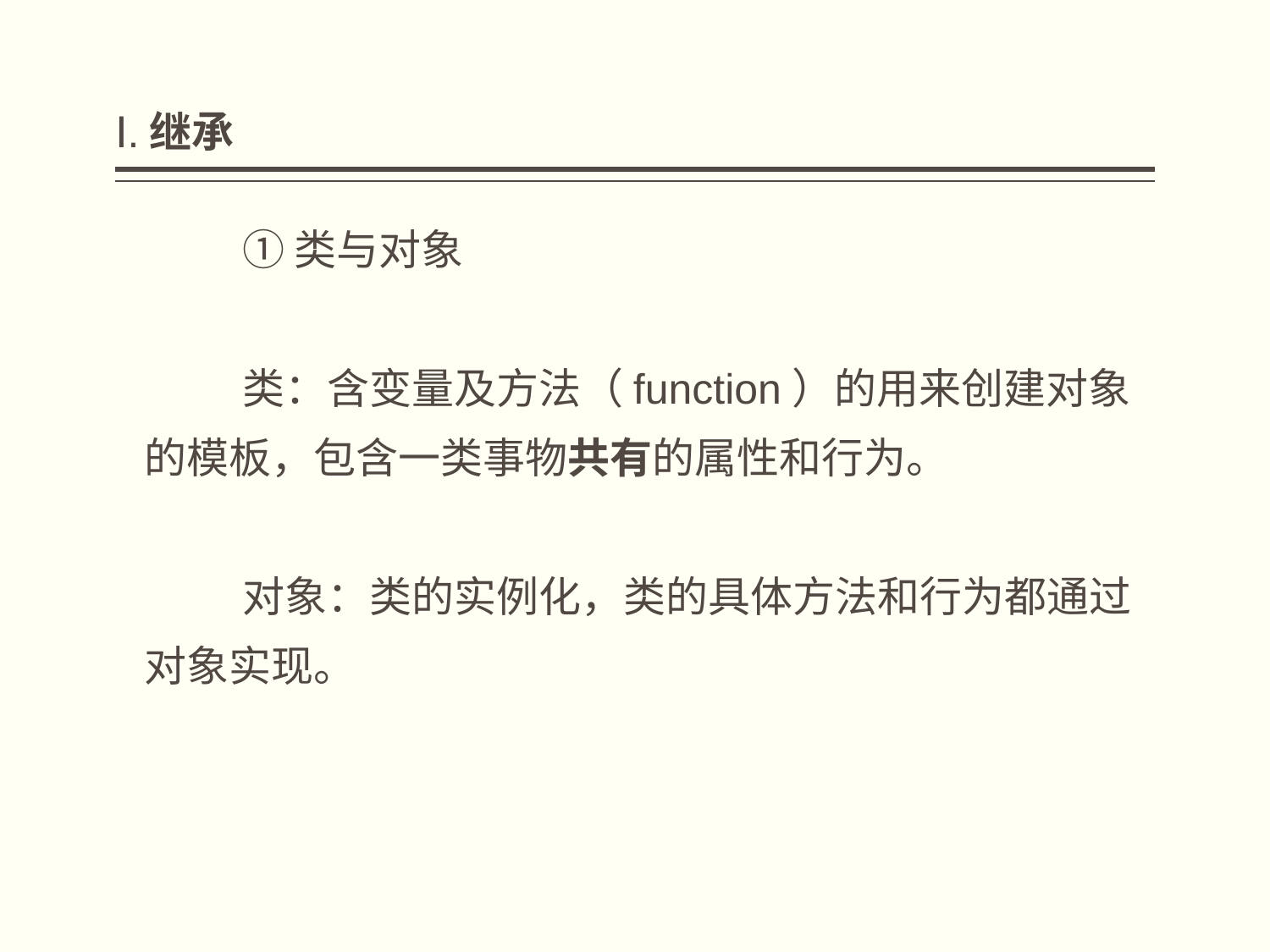

# Ⅰ.继承
	①类与对象

	类：含变量及方法（function）的用来创建对象
  的模板，包含一类事物共有的属性和行为。

	对象：类的实例化，类的具体方法和行为都通过
  对象实现。